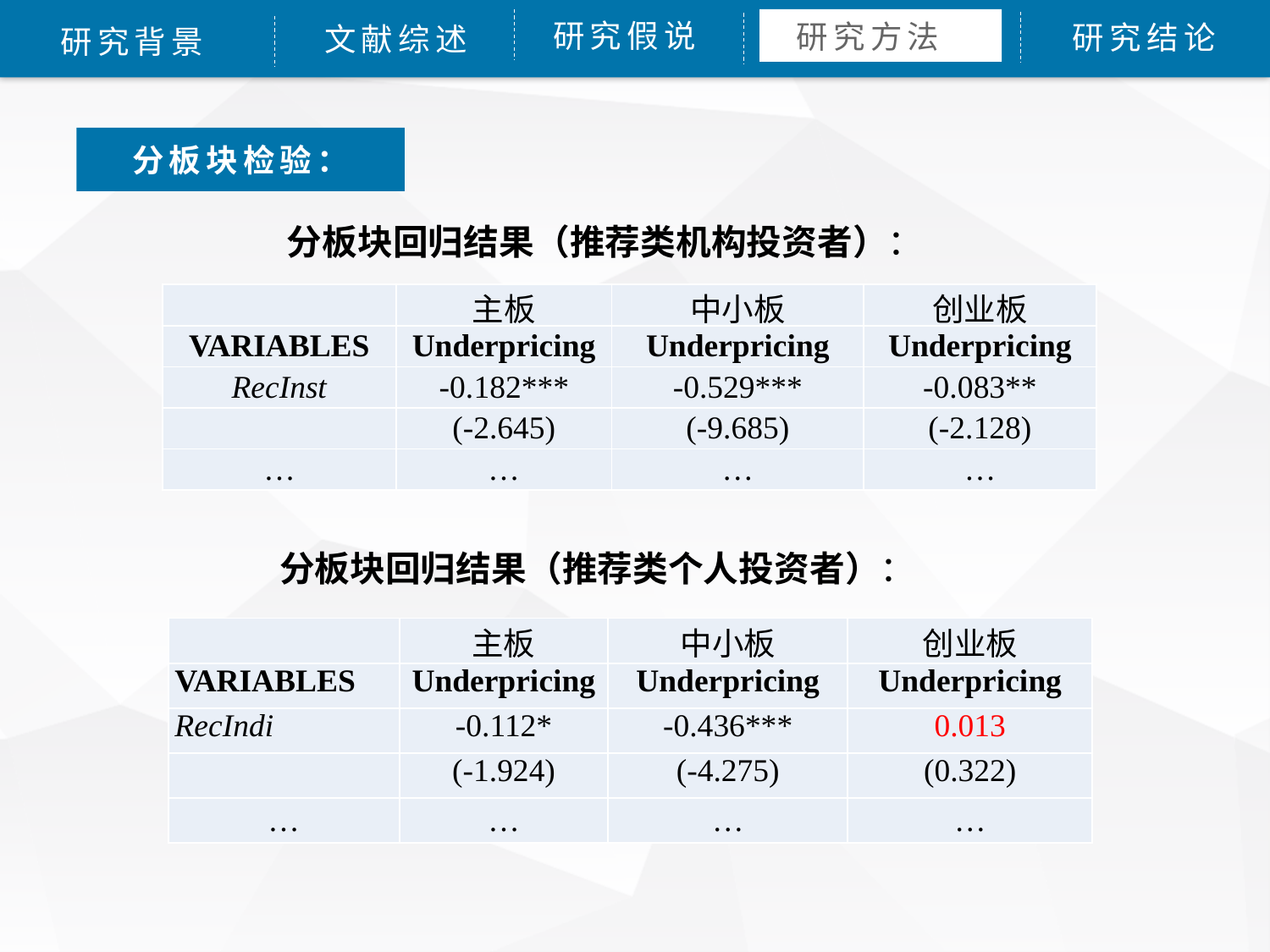

研究方法
研究假说
研究结论
文献综述
研究背景
分板块检验：
分板块回归结果（推荐类机构投资者）：
|  | 主板 | 中小板 | 创业板 |
| --- | --- | --- | --- |
| VARIABLES | Underpricing | Underpricing | Underpricing |
| RecInst | -0.182\*\*\* | -0.529\*\*\* | -0.083\*\* |
|  | (-2.645) | (-9.685) | (-2.128) |
| … | … | … | … |
分板块回归结果（推荐类个人投资者）：
|  | 主板 | 中小板 | 创业板 |
| --- | --- | --- | --- |
| VARIABLES | Underpricing | Underpricing | Underpricing |
| RecIndi | -0.112\* | -0.436\*\*\* | 0.013 |
|  | (-1.924) | (-4.275) | (0.322) |
| … | … | … | … |